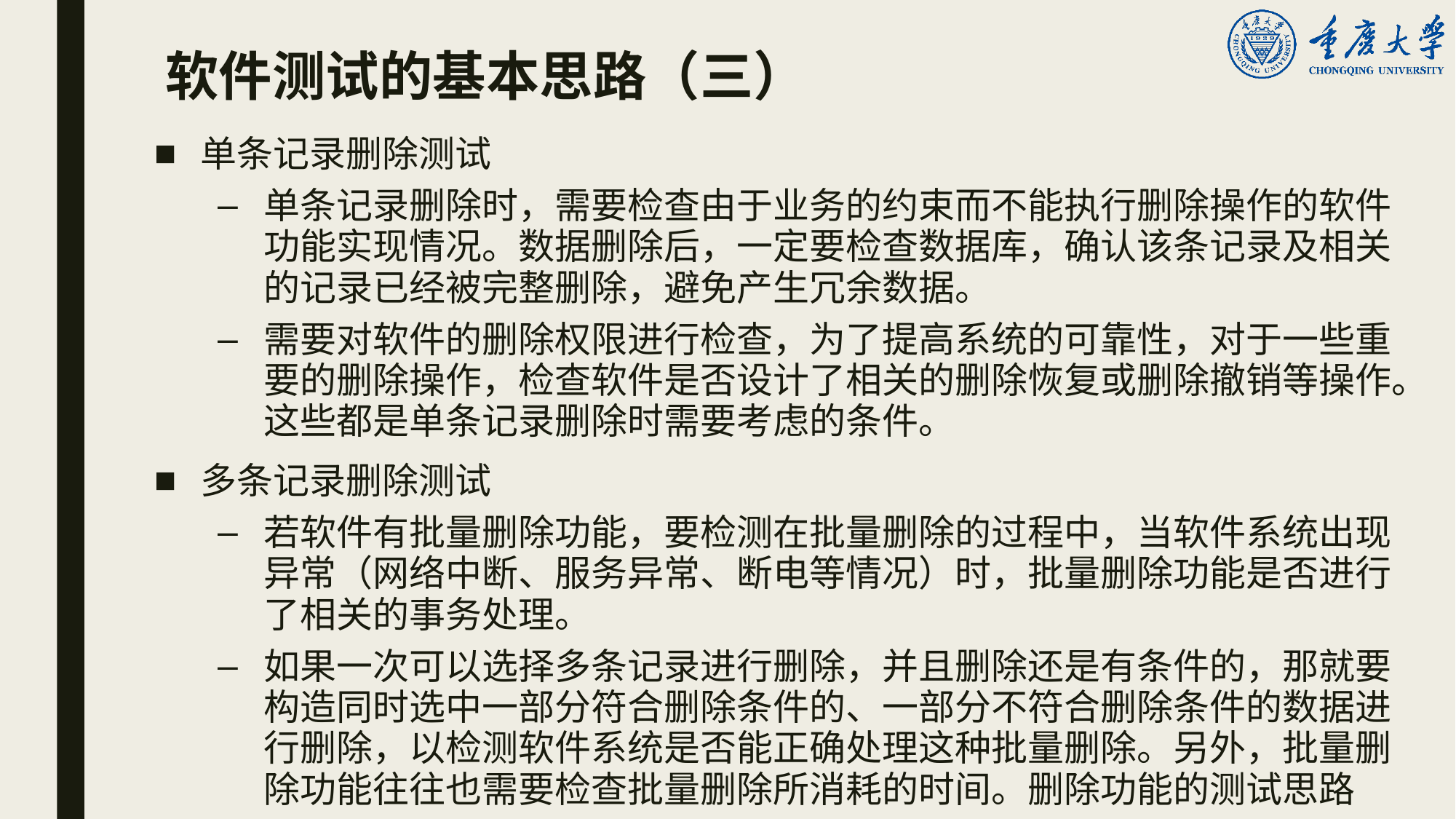

# 软件测试的基本思路（三）
单条记录删除测试
单条记录删除时，需要检查由于业务的约束而不能执行删除操作的软件功能实现情况。数据删除后，一定要检查数据库，确认该条记录及相关的记录已经被完整删除，避免产生冗余数据。
需要对软件的删除权限进行检查，为了提高系统的可靠性，对于一些重要的删除操作，检查软件是否设计了相关的删除恢复或删除撤销等操作。这些都是单条记录删除时需要考虑的条件。
多条记录删除测试
若软件有批量删除功能，要检测在批量删除的过程中，当软件系统出现异常（网络中断、服务异常、断电等情况）时，批量删除功能是否进行了相关的事务处理。
如果一次可以选择多条记录进行删除，并且删除还是有条件的，那就要构造同时选中一部分符合删除条件的、一部分不符合删除条件的数据进行删除，以检测软件系统是否能正确处理这种批量删除。另外，批量删除功能往往也需要检查批量删除所消耗的时间。删除功能的测试思路